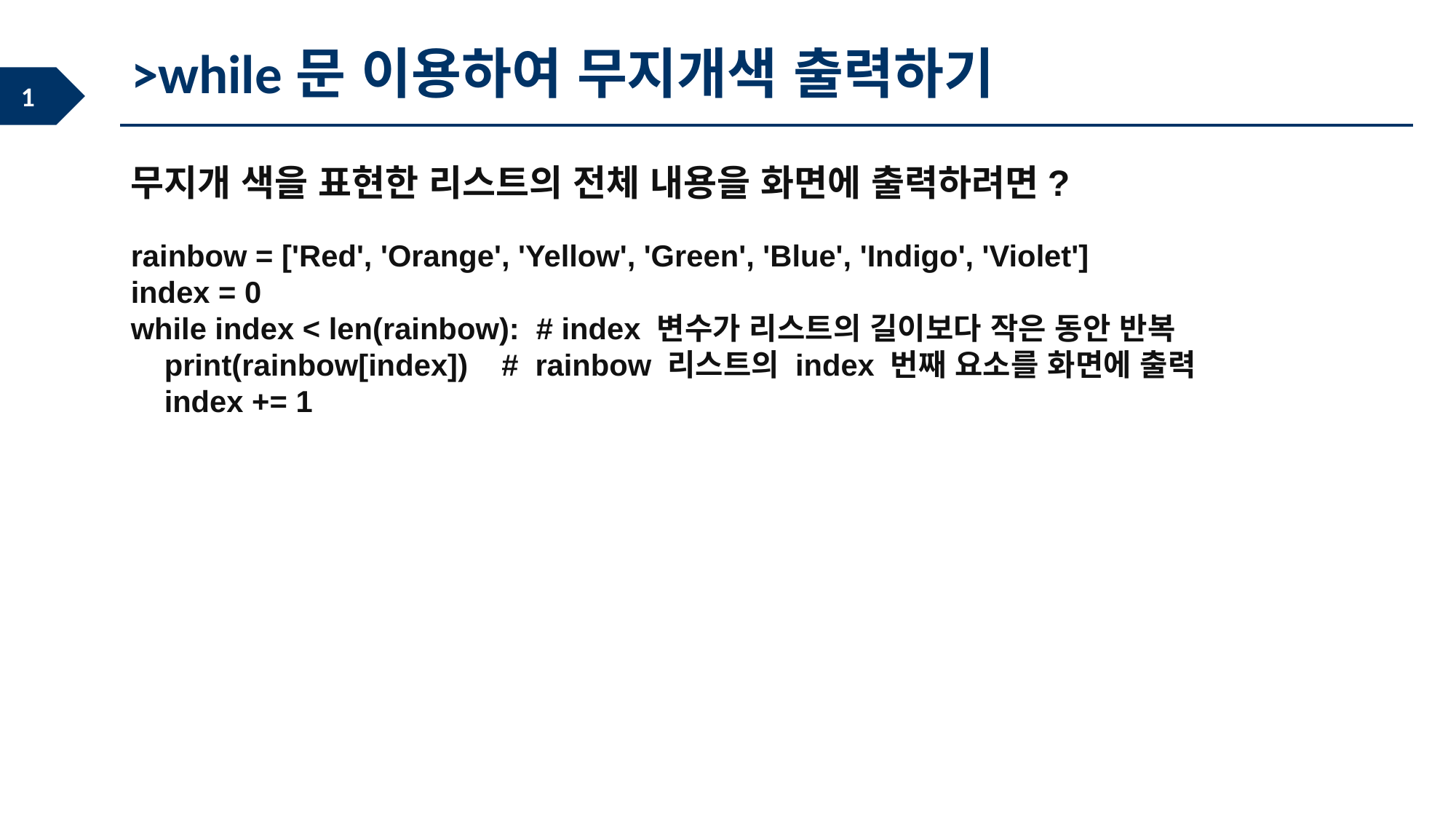

>while문 이용하여 무지개색 출력하기
무지개 색을 표현한 리스트의 전체 내용을 화면에 출력하려면?

rainbow = ['Red', 'Orange', 'Yellow', 'Green', 'Blue', 'Indigo', 'Violet']
index = 0
while index < len(rainbow):  # index 변수가 리스트의 길이보다 작은 동안 반복
    print(rainbow[index])    #  rainbow 리스트의 index 번째 요소를 화면에 출력
    index += 1